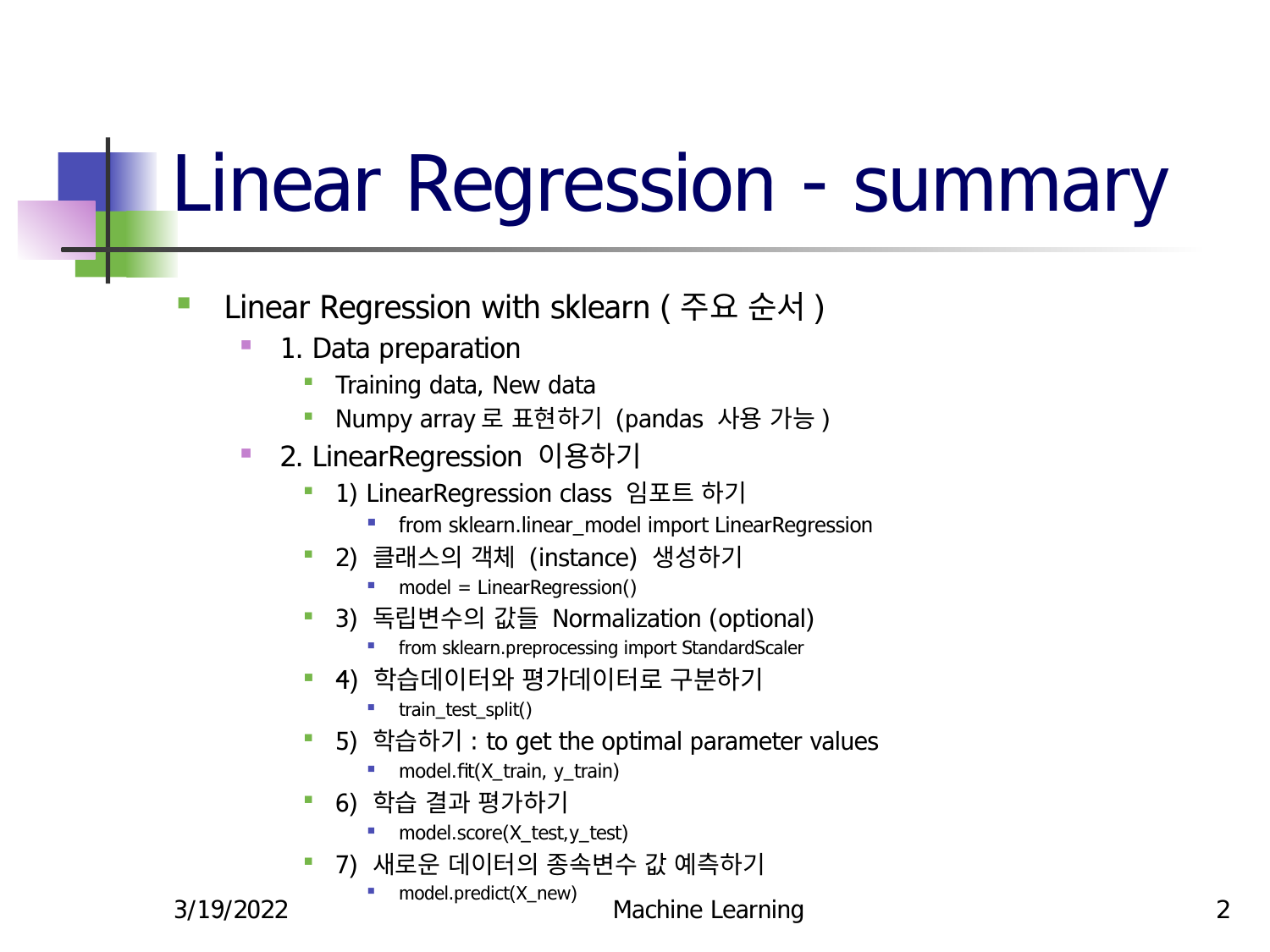

# Linear Regression - summary
Linear Regression with sklearn (주요 순서)
1. Data preparation
Training data, New data
Numpy array로 표현하기 (pandas 사용 가능)
2. LinearRegression 이용하기
1) LinearRegression class 임포트 하기
from sklearn.linear_model import LinearRegression
2) 클래스의 객체 (instance) 생성하기
model = LinearRegression()
3) 독립변수의 값들 Normalization (optional)
from sklearn.preprocessing import StandardScaler
4) 학습데이터와 평가데이터로 구분하기
train_test_split()
5) 학습하기: to get the optimal parameter values
model.fit(X_train, y_train)
6) 학습 결과 평가하기
model.score(X_test,y_test)
7) 새로운 데이터의 종속변수 값 예측하기
model.predict(X_new)

3/19/2022
Machine Learning
2